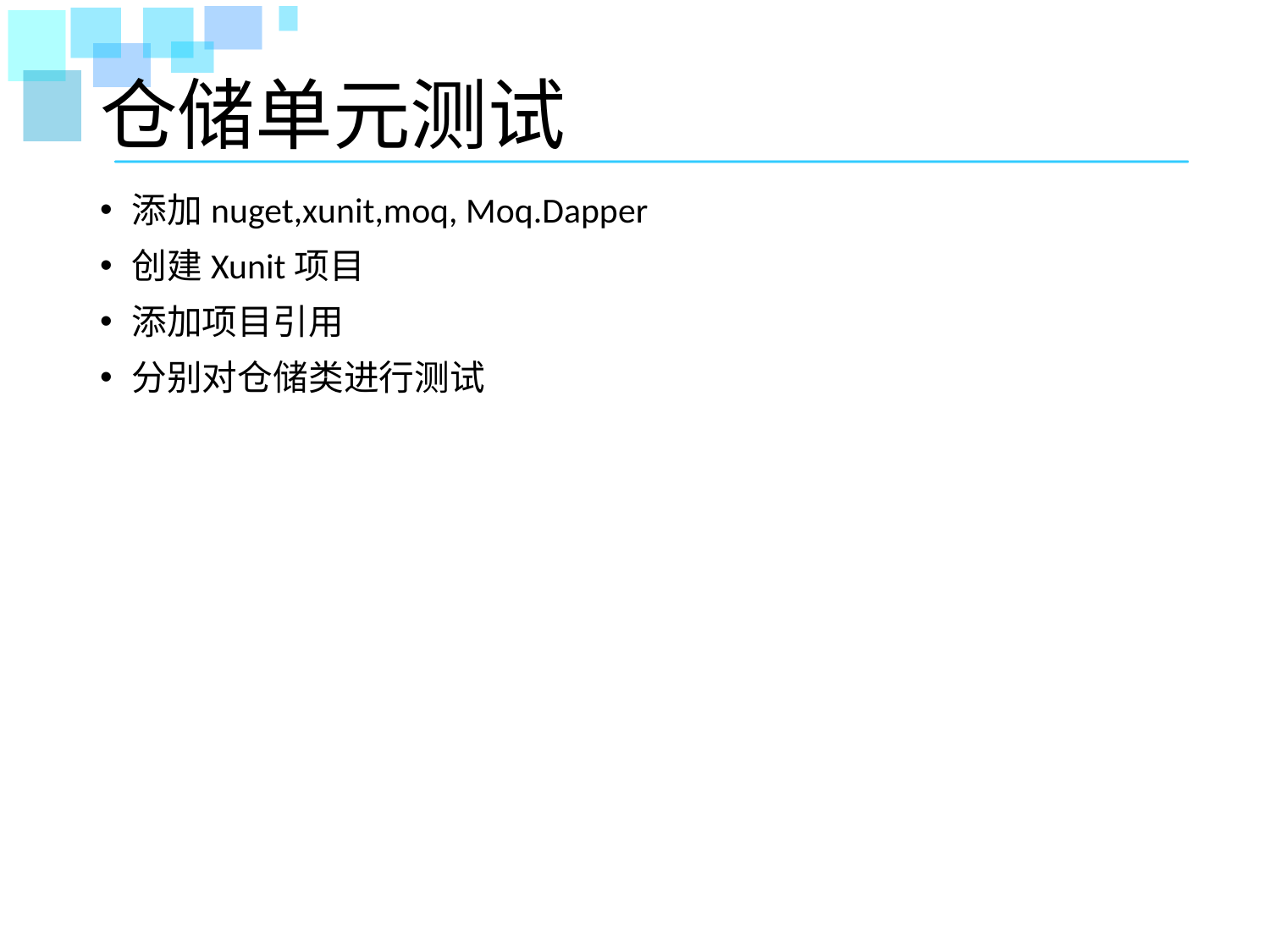

# 仓储单元测试
添加nuget,xunit,moq, Moq.Dapper
创建Xunit项目
添加项目引用
分别对仓储类进行测试